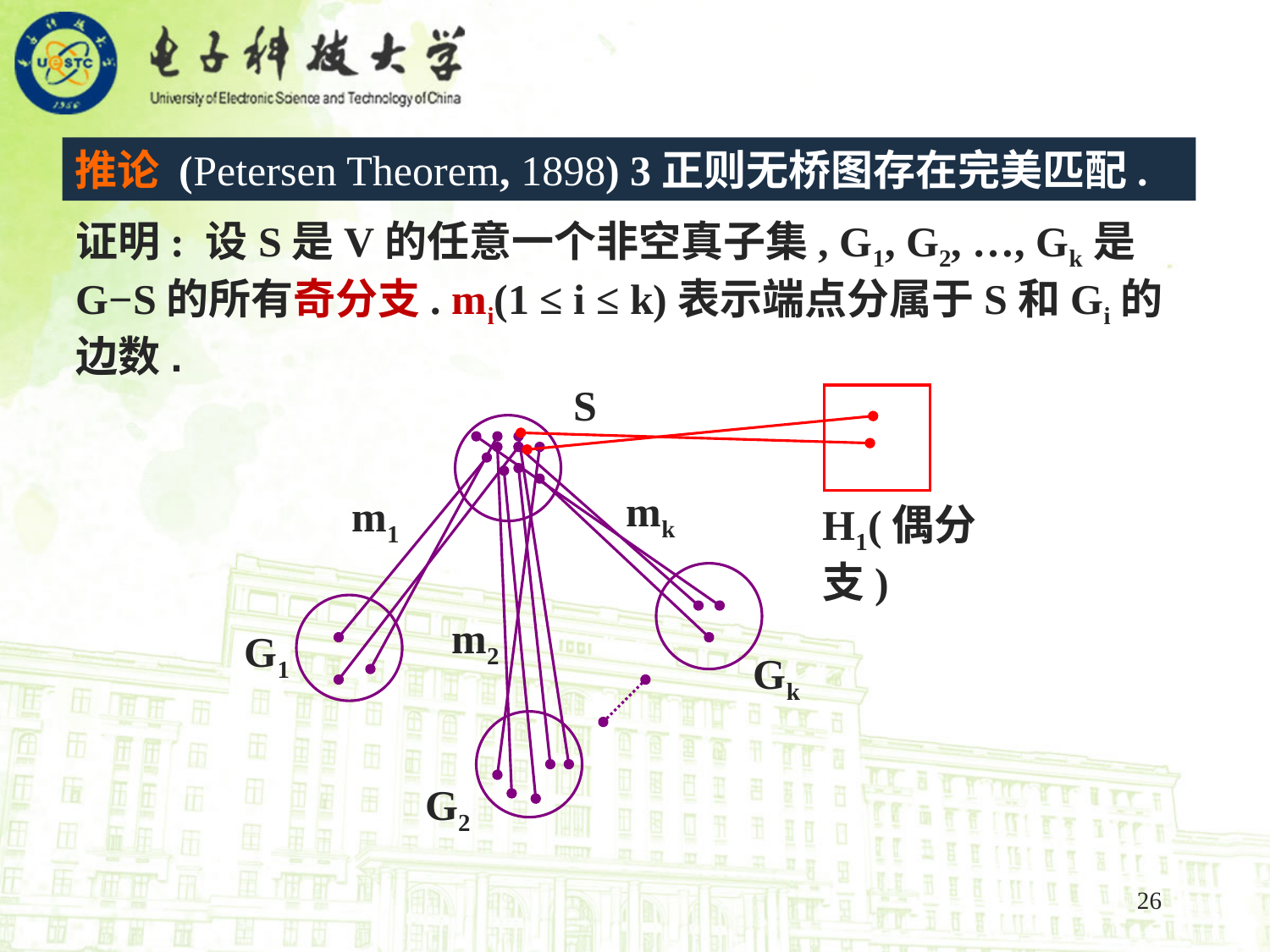

推论 (Petersen Theorem, 1898) 3正则无桥图存在完美匹配.
证明: 设S是V的任意一个非空真子集, G1, G2, …, Gk是G−S的所有奇分支. mi(1 ≤ i ≤ k)表示端点分属于S和Gi的边数.
S

mk
m1
H1(偶分支)

m2
G1
Gk

G2
26